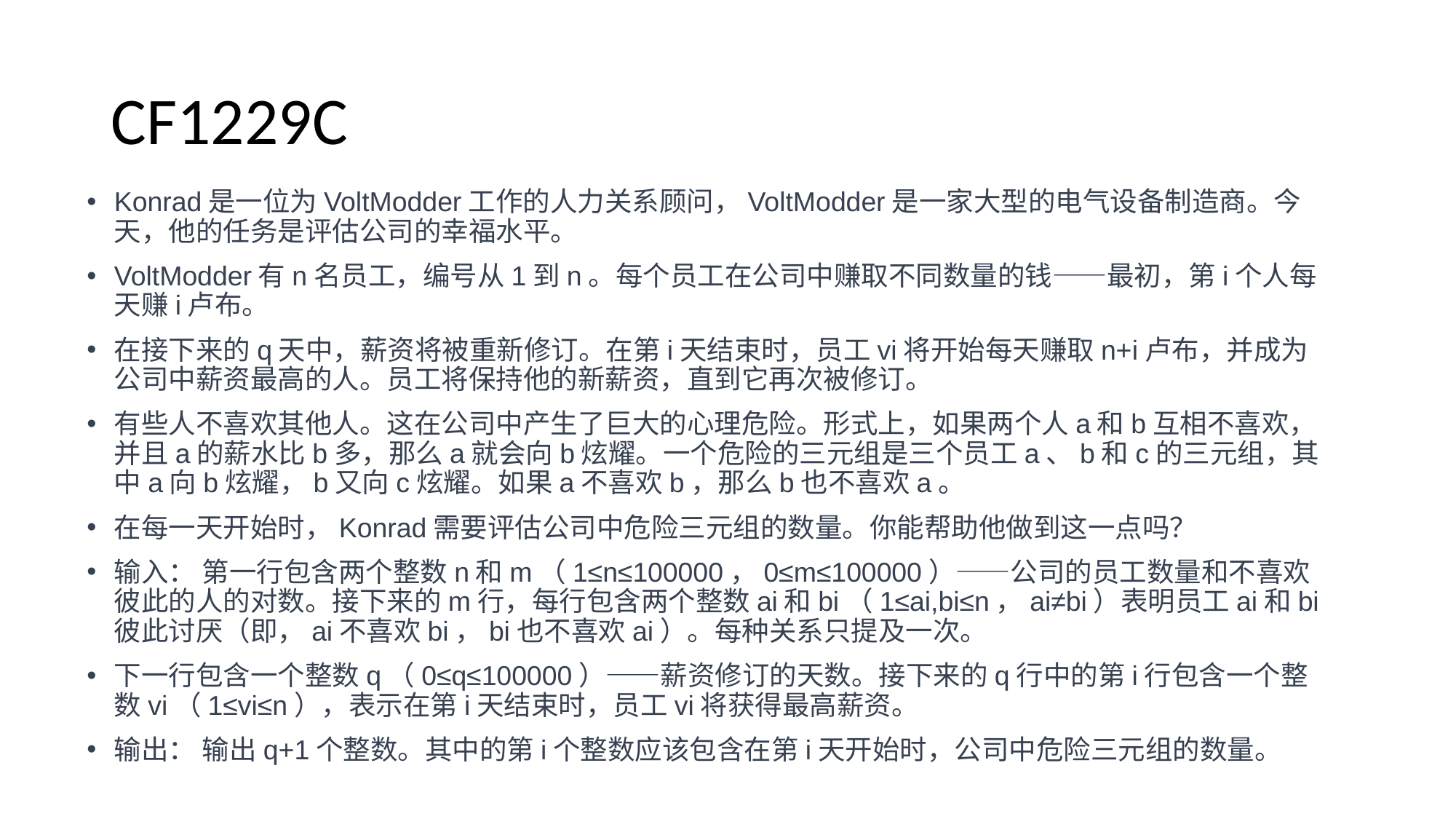

# CF1229C
Konrad是一位为VoltModder工作的人力关系顾问，VoltModder是一家大型的电气设备制造商。今天，他的任务是评估公司的幸福水平。
VoltModder有n名员工，编号从1到n。每个员工在公司中赚取不同数量的钱——最初，第i个人每天赚i卢布。
在接下来的q天中，薪资将被重新修订。在第i天结束时，员工vi将开始每天赚取n+i卢布，并成为公司中薪资最高的人。员工将保持他的新薪资，直到它再次被修订。
有些人不喜欢其他人。这在公司中产生了巨大的心理危险。形式上，如果两个人a和b互相不喜欢，并且a的薪水比b多，那么a就会向b炫耀。一个危险的三元组是三个员工a、b和c的三元组，其中a向b炫耀，b又向c炫耀。如果a不喜欢b，那么b也不喜欢a。
在每一天开始时，Konrad需要评估公司中危险三元组的数量。你能帮助他做到这一点吗？
输入： 第一行包含两个整数n和m（1≤n≤100000，0≤m≤100000）——公司的员工数量和不喜欢彼此的人的对数。接下来的m行，每行包含两个整数ai和bi（1≤ai,bi≤n，ai≠bi）表明员工ai和bi彼此讨厌（即，ai不喜欢bi，bi也不喜欢ai）。每种关系只提及一次。
下一行包含一个整数q（0≤q≤100000）——薪资修订的天数。接下来的q行中的第i行包含一个整数vi（1≤vi≤n），表示在第i天结束时，员工vi将获得最高薪资。
输出： 输出q+1个整数。其中的第i个整数应该包含在第i天开始时，公司中危险三元组的数量。